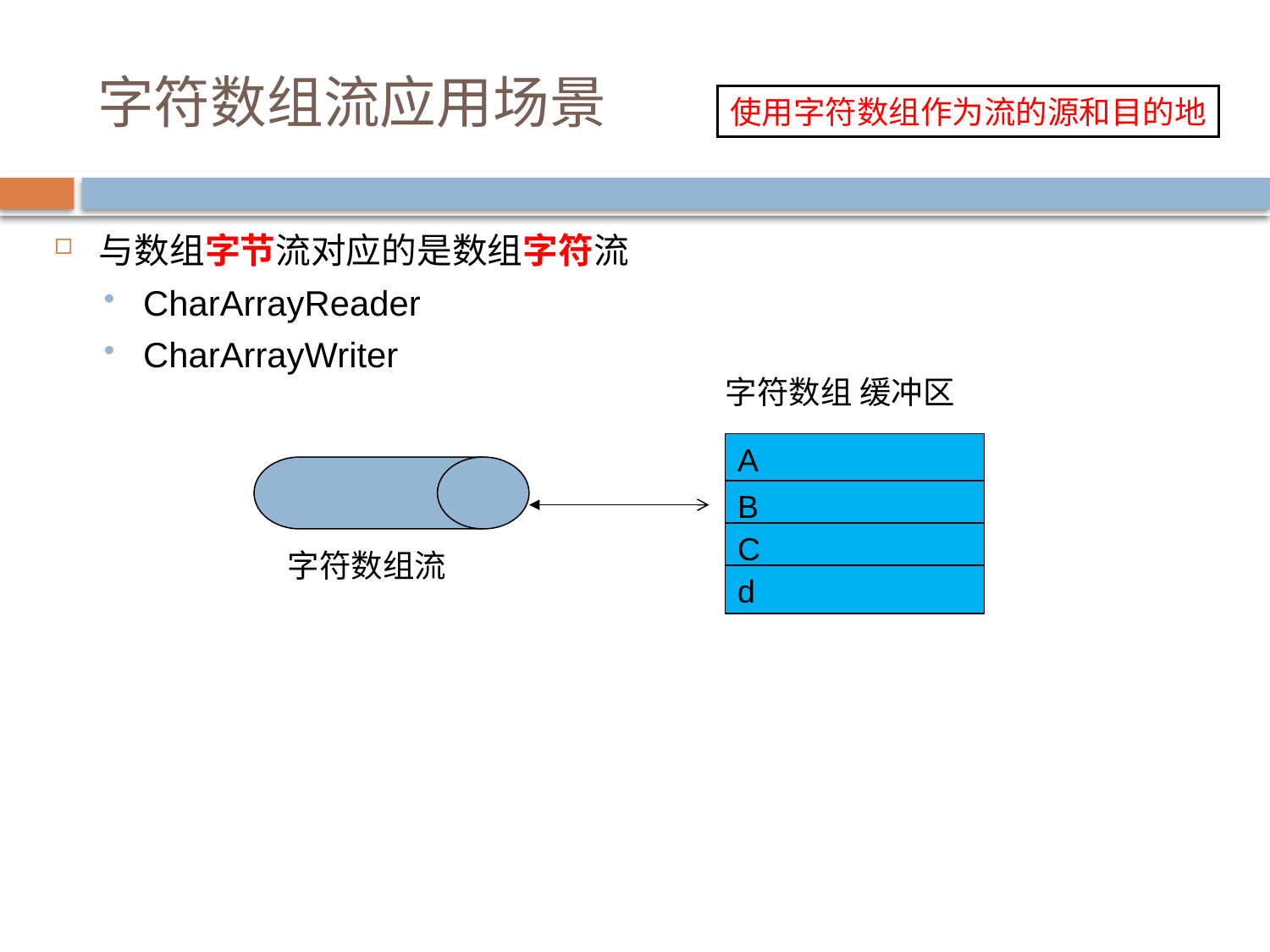

# 字符数组流应用场景
使用字符数组作为流的源和目的地
与数组字节流对应的是数组字符流
CharArrayReader
CharArrayWriter

字符数组 缓冲区
A

B
C
字符数组流
d